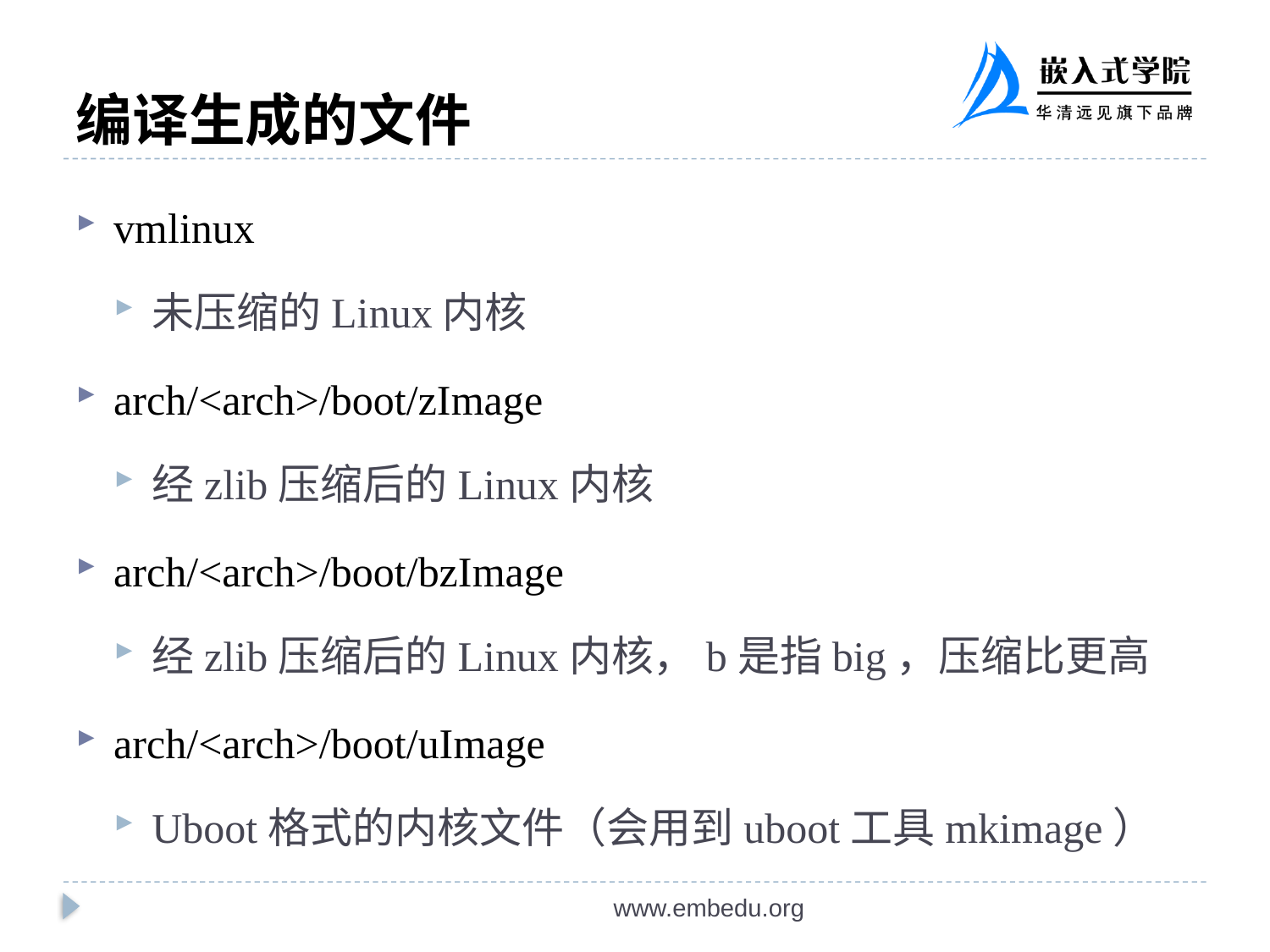

编译生成的文件
vmlinux
未压缩的Linux内核
arch/<arch>/boot/zImage
经zlib压缩后的Linux内核
arch/<arch>/boot/bzImage
经zlib压缩后的Linux内核，b是指big，压缩比更高
arch/<arch>/boot/uImage
Uboot格式的内核文件（会用到uboot工具mkimage）

www.embedu.org